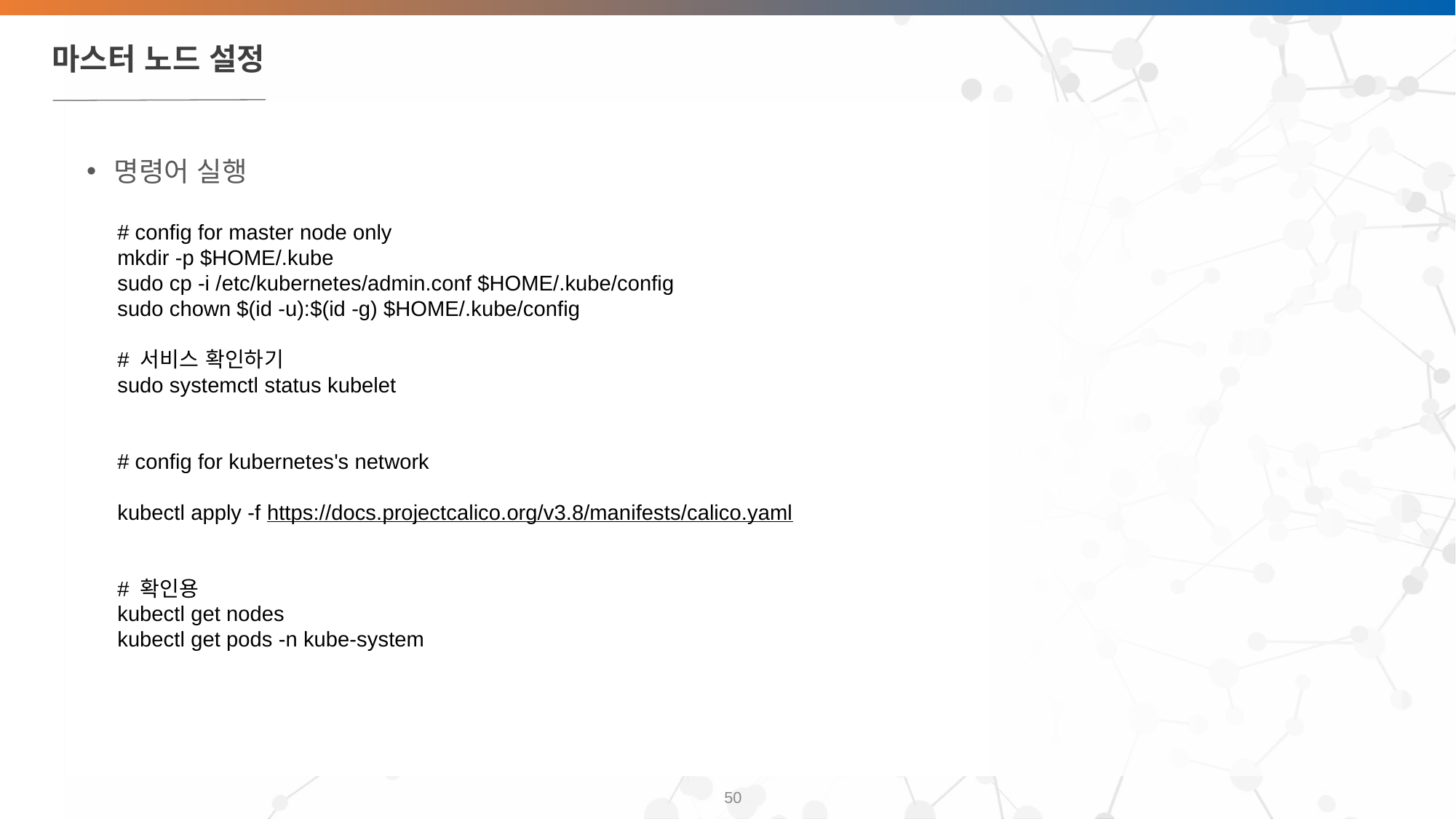

# 마스터 노드 설정

명령어 실행
# config for master node only
mkdir -p $HOME/.kube
sudo cp -i /etc/kubernetes/admin.conf $HOME/.kube/config
sudo chown $(id -u):$(id -g) $HOME/.kube/config

# 서비스 확인하기
sudo systemctl status kubelet

# config for kubernetes's network

kubectl apply -f https://docs.projectcalico.org/v3.8/manifests/calico.yaml

# 확인용
kubectl get nodes
kubectl get pods -n kube-system
50